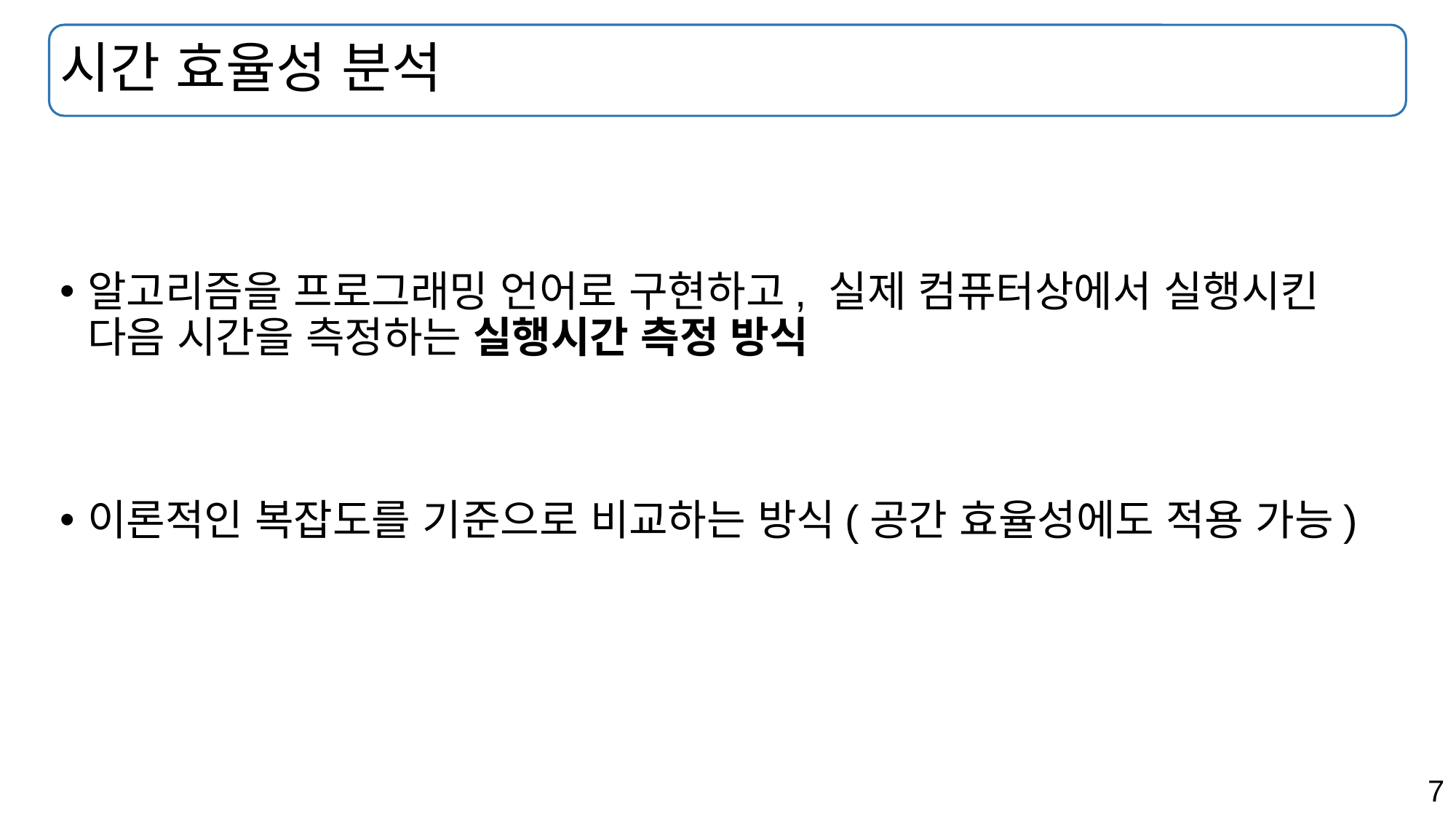

# 시간 효율성 분석

알고리즘을 프로그래밍 언어로 구현하고, 실제 컴퓨터상에서 실행시킨 다음 시간을 측정하는 실행시간 측정 방식

이론적인 복잡도를 기준으로 비교하는 방식(공간 효율성에도 적용 가능)